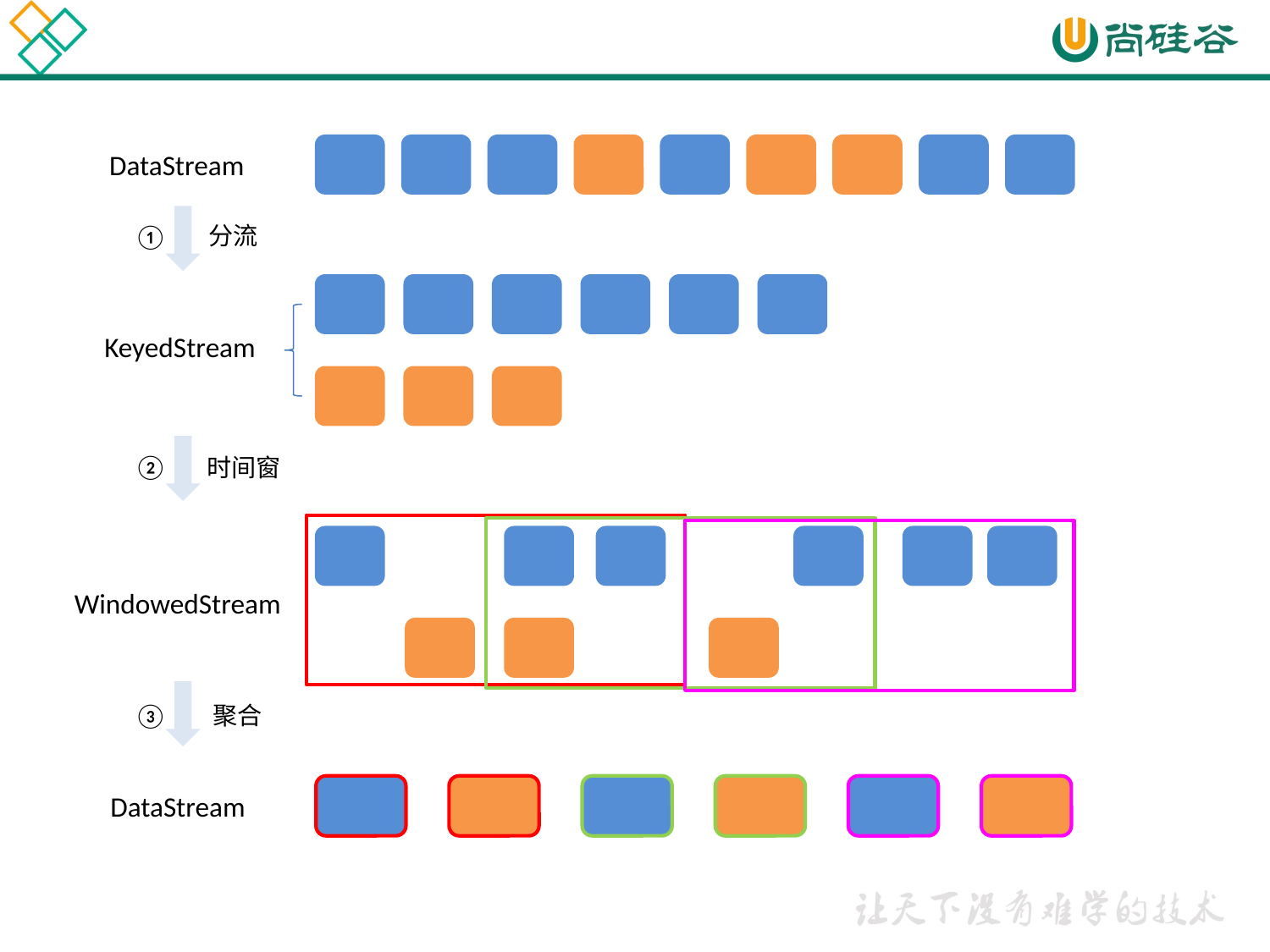

DataStream

分流
①

KeyedStream

②
时间窗

WindowedStream

聚合
③

DataStream